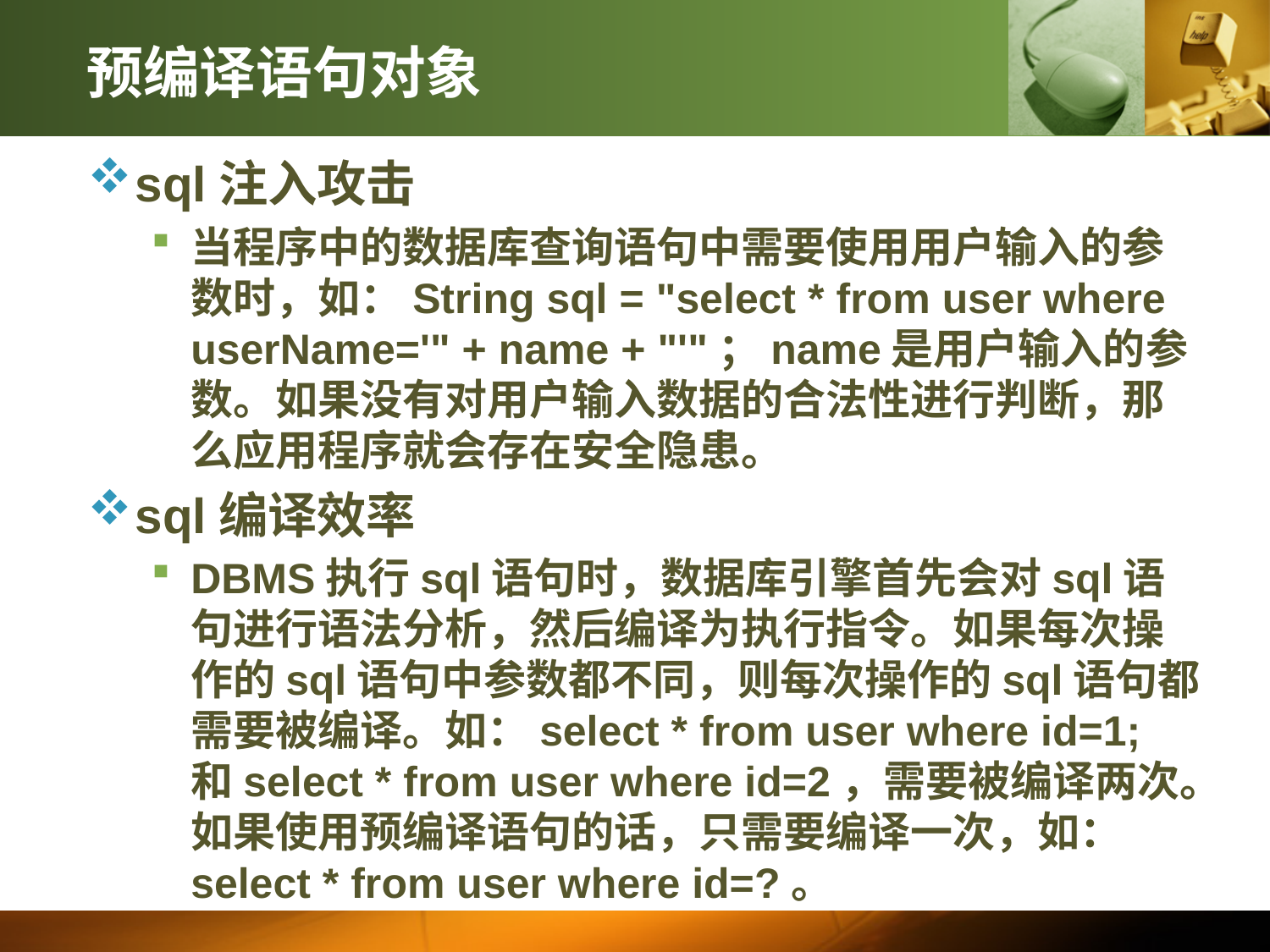

# 预编译语句对象
sql注入攻击
当程序中的数据库查询语句中需要使用用户输入的参数时，如：String sql = "select * from user where userName='" + name + "'"；name是用户输入的参数。如果没有对用户输入数据的合法性进行判断，那么应用程序就会存在安全隐患。
sql编译效率
DBMS执行sql语句时，数据库引擎首先会对sql语句进行语法分析，然后编译为执行指令。如果每次操作的sql语句中参数都不同，则每次操作的sql语句都需要被编译。如：select * from user where id=1; 和select * from user where id=2，需要被编译两次。如果使用预编译语句的话，只需要编译一次，如：select * from user where id=?。